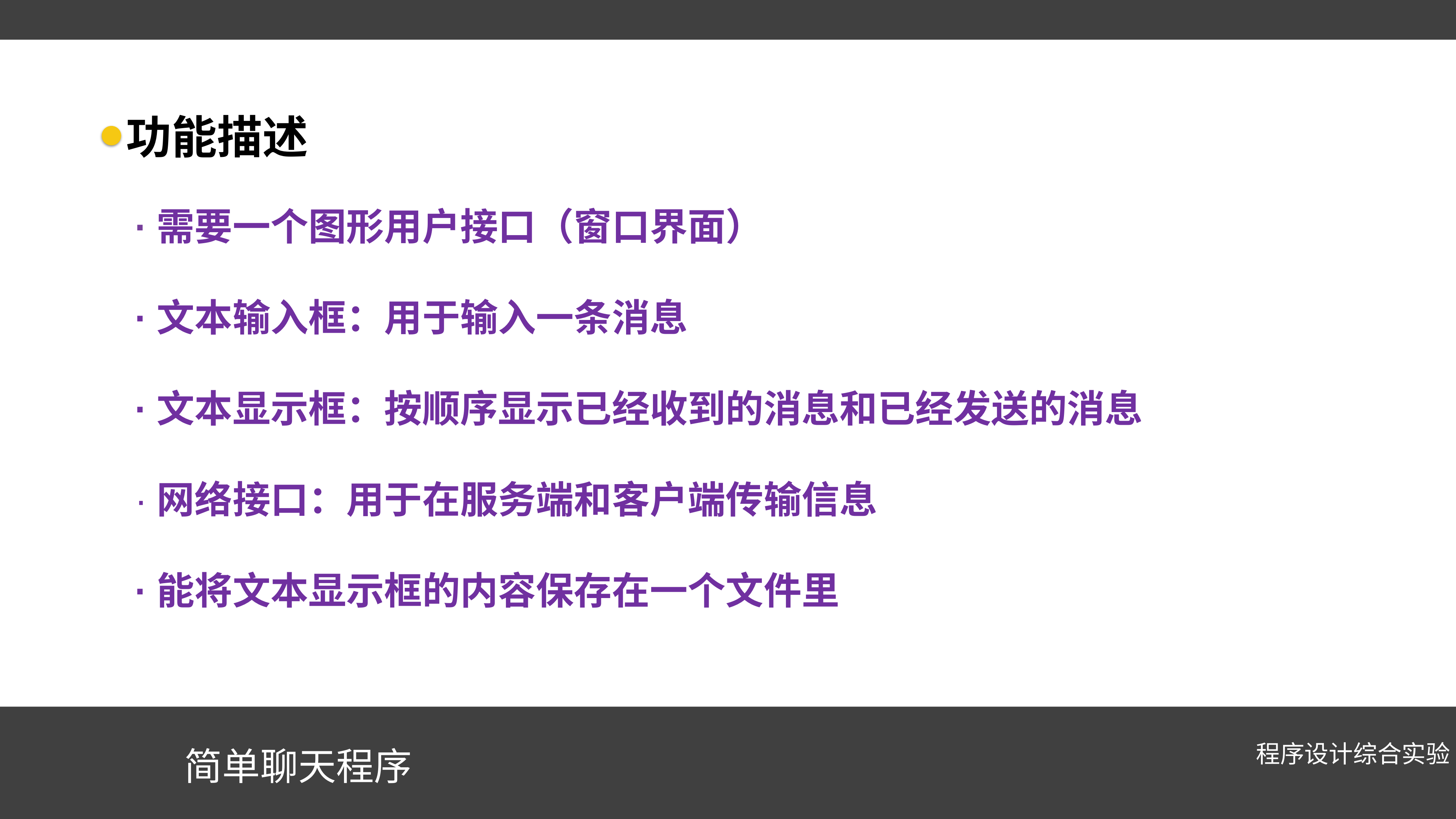

功能描述

·需要一个图形用户接口（窗口界面）

·文本输入框：用于输入一条消息

·文本显示框：按顺序显示已经收到的消息和已经发送的消息

·网络接口：用于在服务端和客户端传输信息

·能将文本显示框的内容保存在一个文件里
简单聊天程序